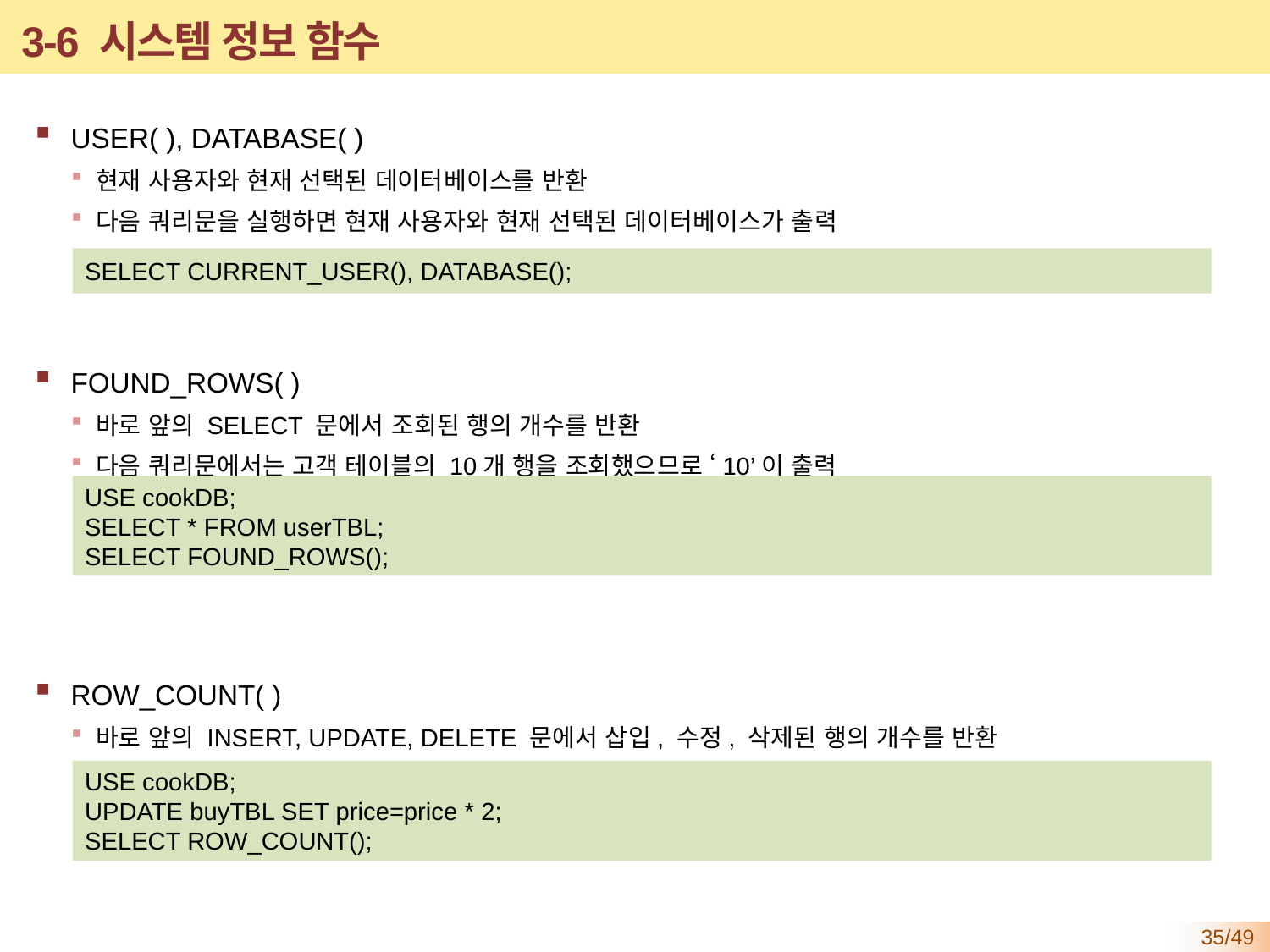

# 3-6 시스템 정보 함수
USER( ), DATABASE( )
현재 사용자와 현재 선택된 데이터베이스를 반환
다음 쿼리문을 실행하면 현재 사용자와 현재 선택된 데이터베이스가 출력

FOUND_ROWS( )
바로 앞의 SELECT 문에서 조회된 행의 개수를 반환
다음 쿼리문에서는 고객 테이블의 10개 행을 조회했으므로 ‘10’이 출력

ROW_COUNT( )
바로 앞의 INSERT, UPDATE, DELETE 문에서 삽입, 수정, 삭제된 행의 개수를 반환
다음 쿼리문은 UPDATE 문에서 구매 테이블의 12개 행을 변경했으므로 ‘12’가 출력
SELECT CURRENT_USER(), DATABASE();
USE cookDB;
SELECT * FROM userTBL;
SELECT FOUND_ROWS();
USE cookDB;
UPDATE buyTBL SET price=price * 2;
SELECT ROW_COUNT();